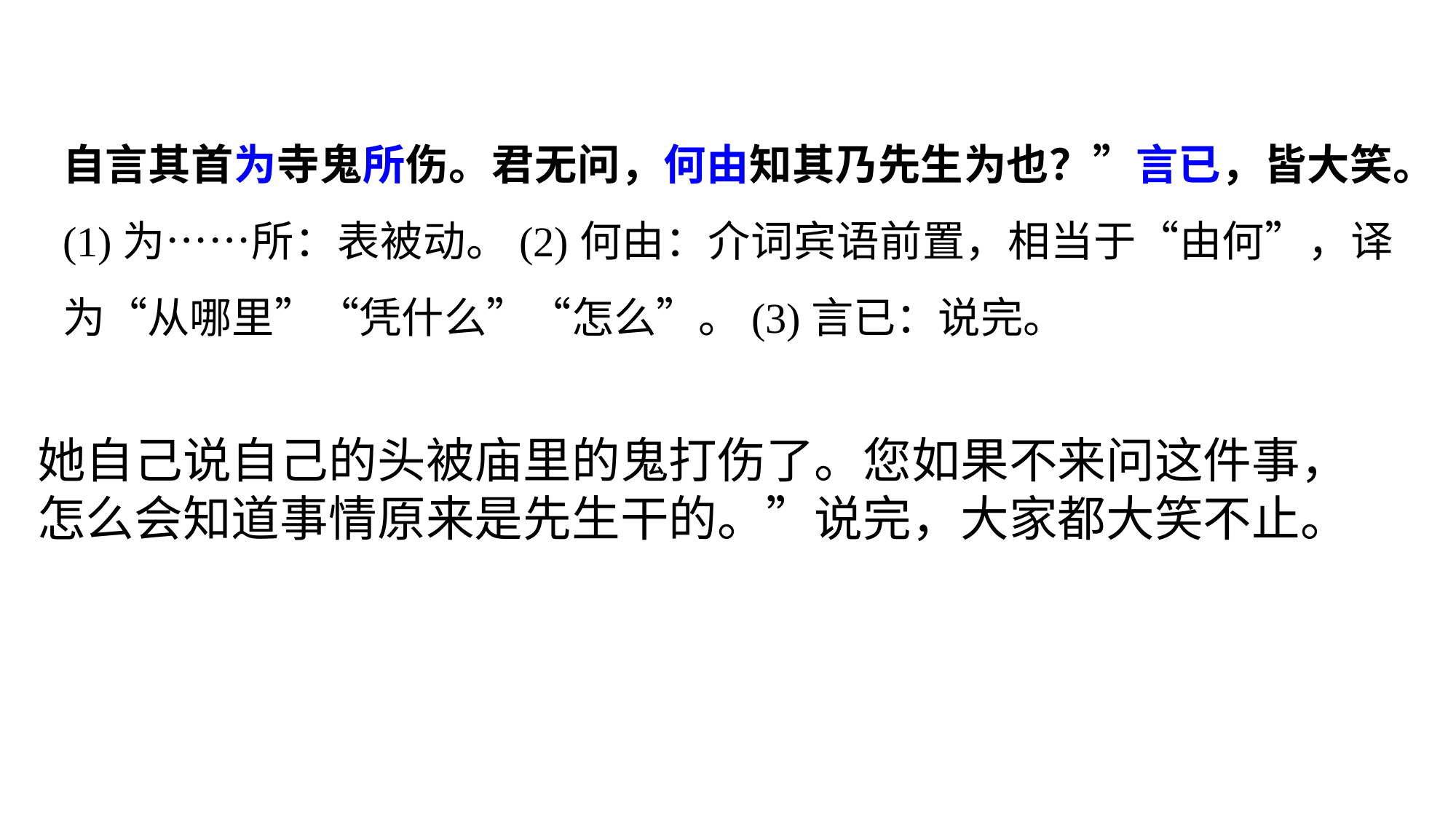

自言其首为寺鬼所伤。君无问，何由知其乃先生为也？”言已，皆大笑。
(1)为……所：表被动。(2)何由：介词宾语前置，相当于“由何”，译为“从哪里”“凭什么”“怎么”。(3)言已：说完。
她自己说自己的头被庙里的鬼打伤了。您如果不来问这件事，怎么会知道事情原来是先生干的。”说完，大家都大笑不止。